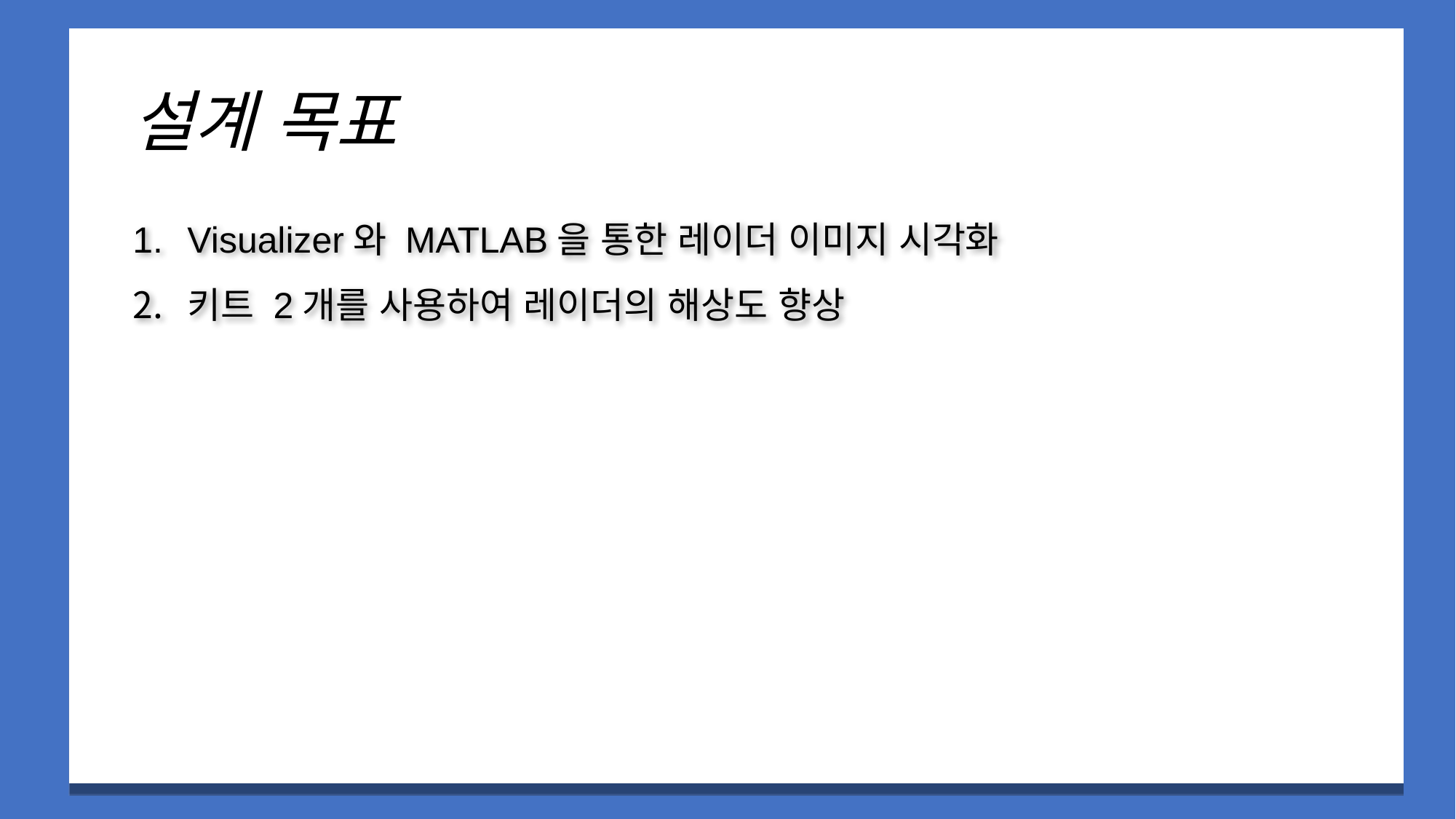

POWER POINT PRESENTATION

설계 목표
Visualizer와 MATLAB을 통한 레이더 이미지 시각화
키트 2개를 사용하여 레이더의 해상도 향상